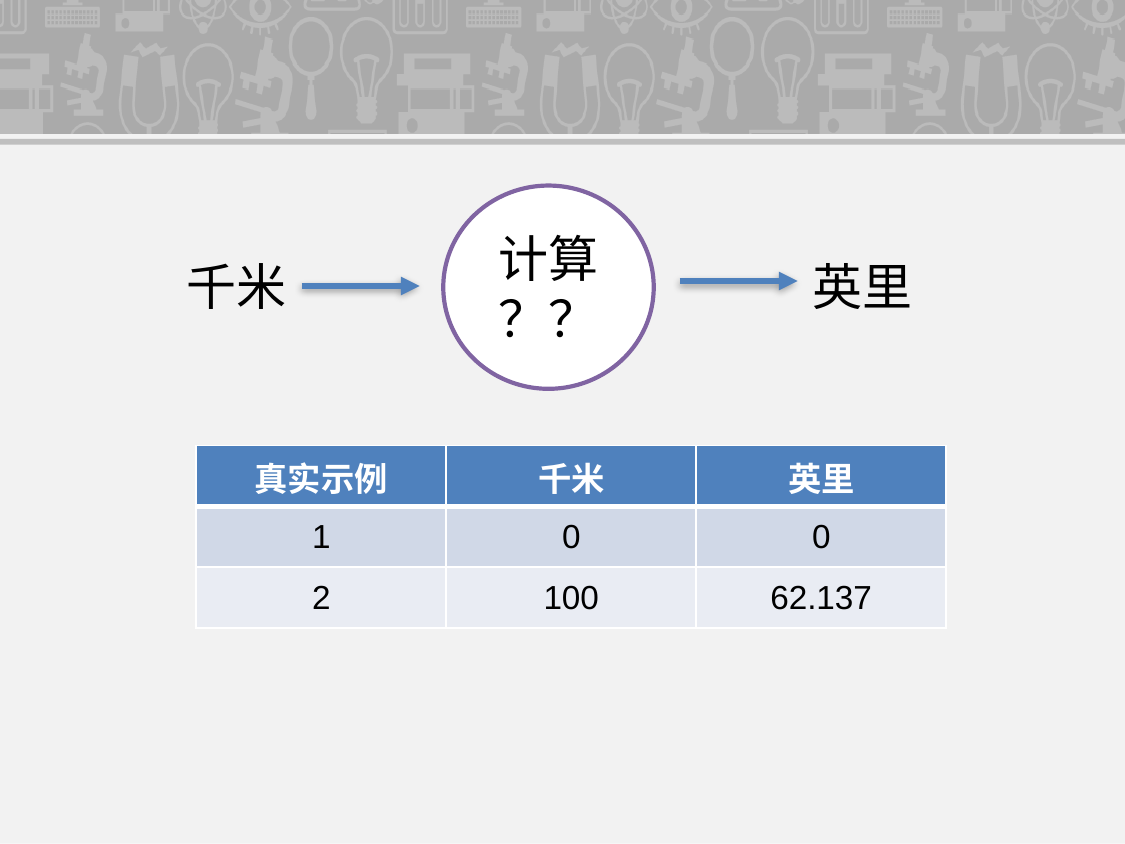

计算
？？
英里
千米
| 真实示例 | 千米 | 英里 |
| --- | --- | --- |
| 1 | 0 | 0 |
| 2 | 100 | 62.137 |